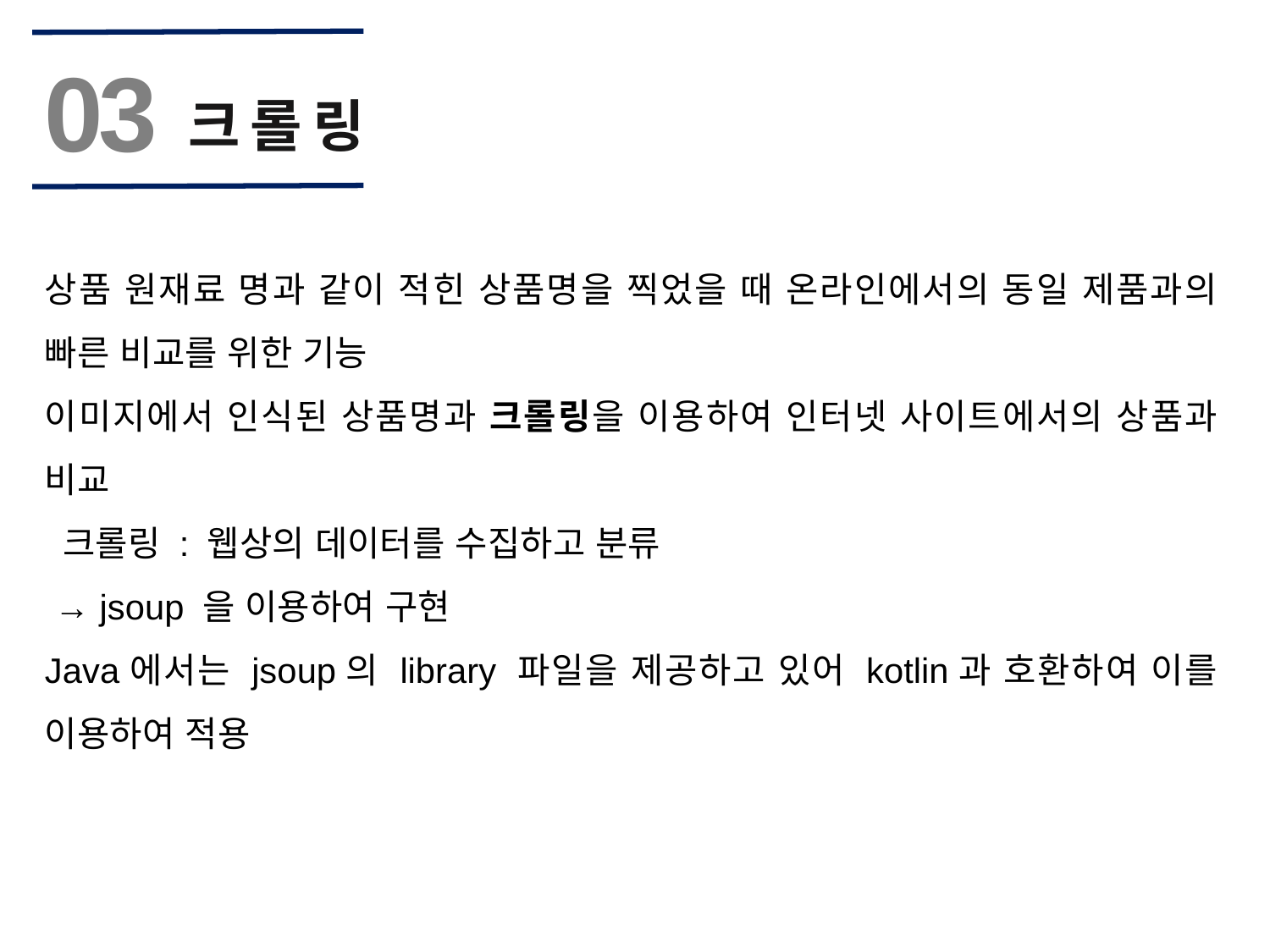

03
크롤링

상품 원재료 명과 같이 적힌 상품명을 찍었을 때 온라인에서의 동일 제품과의 빠른 비교를 위한 기능
이미지에서 인식된 상품명과 크롤링을 이용하여 인터넷 사이트에서의 상품과 비교
 크롤링 : 웹상의 데이터를 수집하고 분류
 → jsoup 을 이용하여 구현
Java에서는 jsoup의 library 파일을 제공하고 있어 kotlin과 호환하여 이를 이용하여 적용